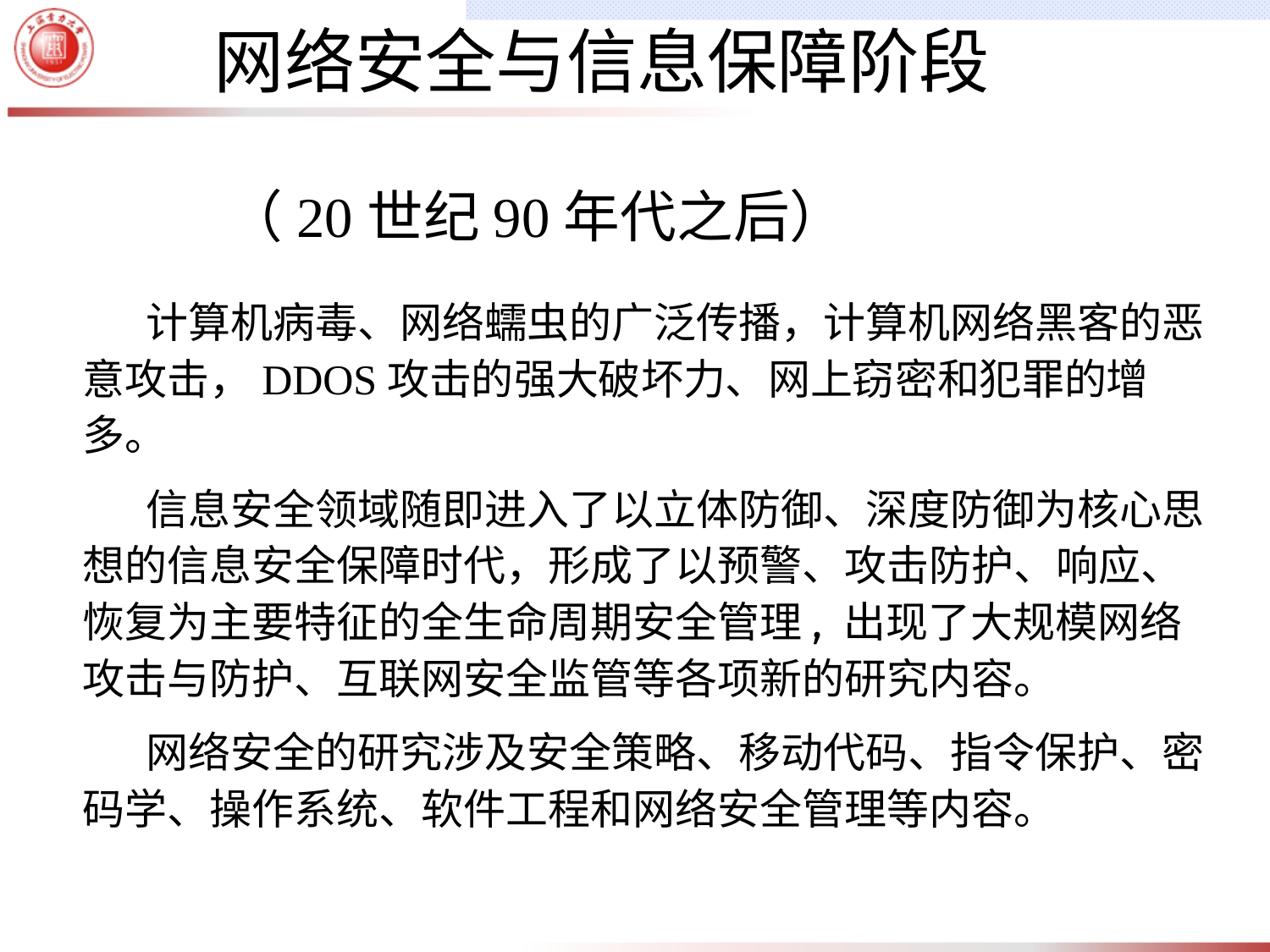

网络安全与信息保障阶段
（20世纪90年代之后）
计算机病毒、网络蠕虫的广泛传播，计算机网络黑客的恶意攻击，DDOS攻击的强大破坏力、网上窃密和犯罪的增多。
信息安全领域随即进入了以立体防御、深度防御为核心思想的信息安全保障时代，形成了以预警、攻击防护、响应、恢复为主要特征的全生命周期安全管理, 出现了大规模网络攻击与防护、互联网安全监管等各项新的研究内容。
网络安全的研究涉及安全策略、移动代码、指令保护、密码学、操作系统、软件工程和网络安全管理等内容。